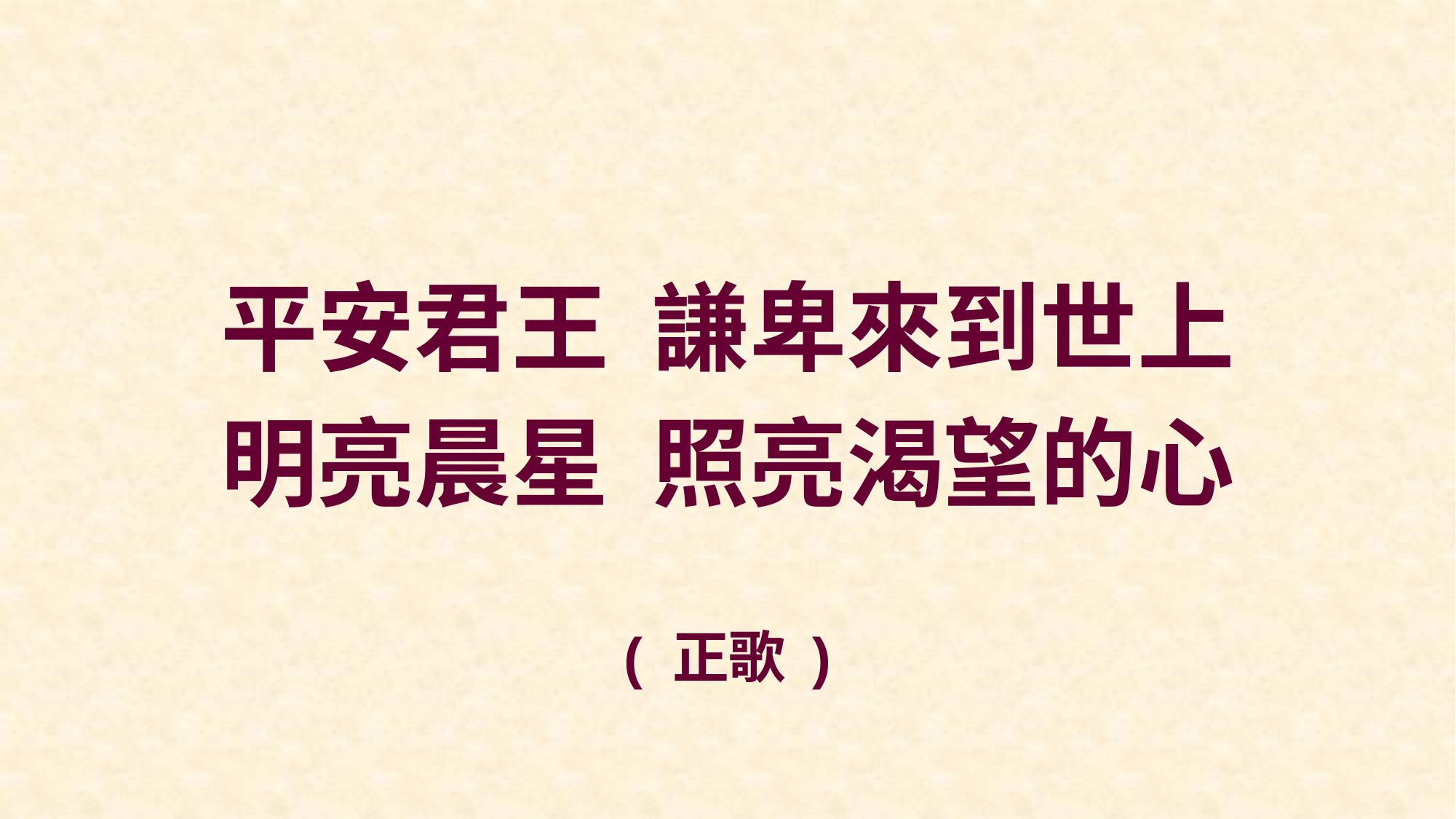

平安君王  謙卑來到世上
明亮晨星  照亮渴望的心
( 正歌 )